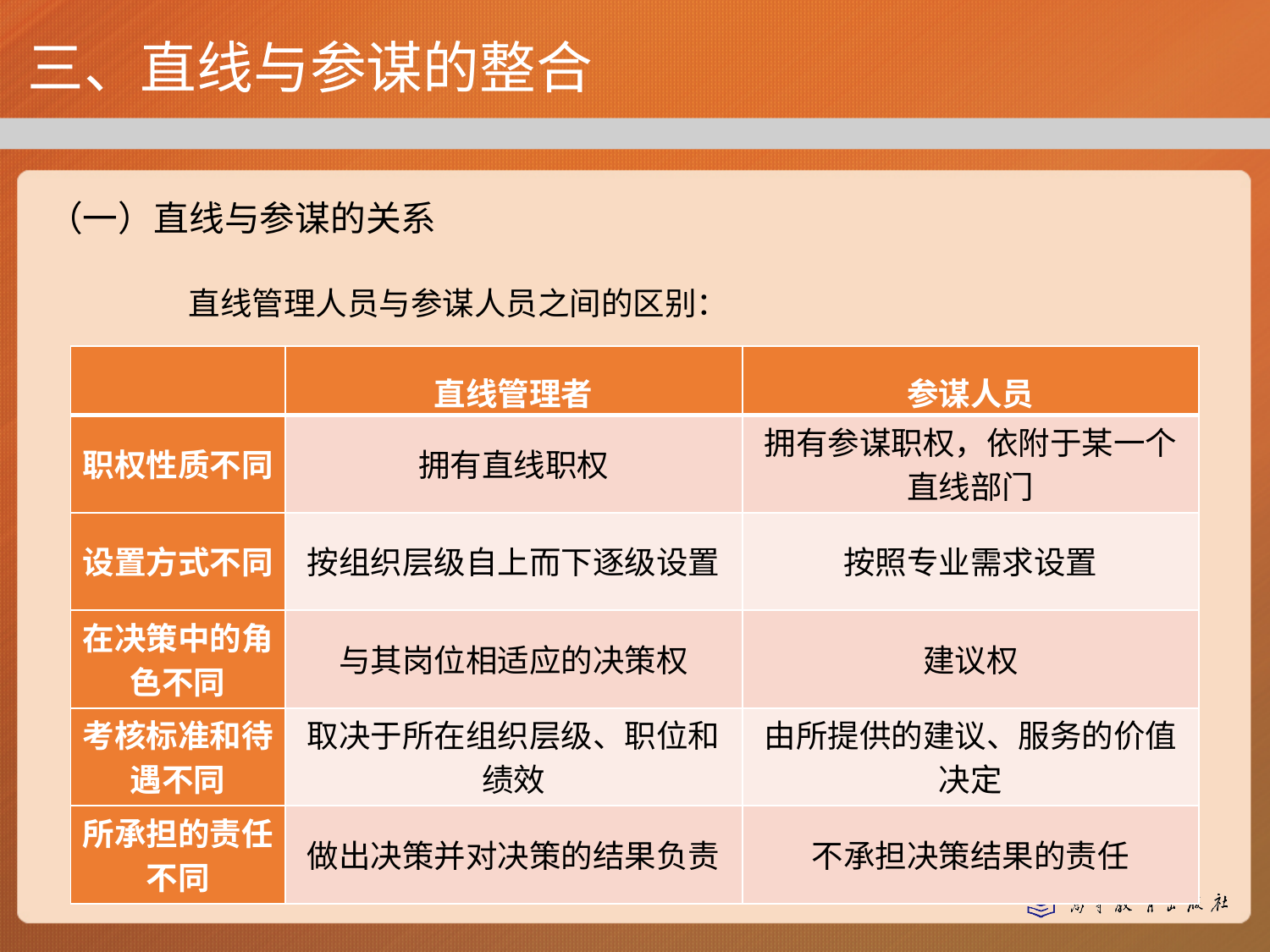

三、直线与参谋的整合
（一）直线与参谋的关系

直线管理人员与参谋人员之间的区别：

|  | 直线管理者 | 参谋人员 |
| --- | --- | --- |
| 职权性质不同 | 拥有直线职权 | 拥有参谋职权，依附于某一个直线部门 |
| 设置方式不同 | 按组织层级自上而下逐级设置 | 按照专业需求设置 |
| 在决策中的角色不同 | 与其岗位相适应的决策权 | 建议权 |
| 考核标准和待遇不同 | 取决于所在组织层级、职位和绩效 | 由所提供的建议、服务的价值决定 |
| 所承担的责任不同 | 做出决策并对决策的结果负责 | 不承担决策结果的责任 |